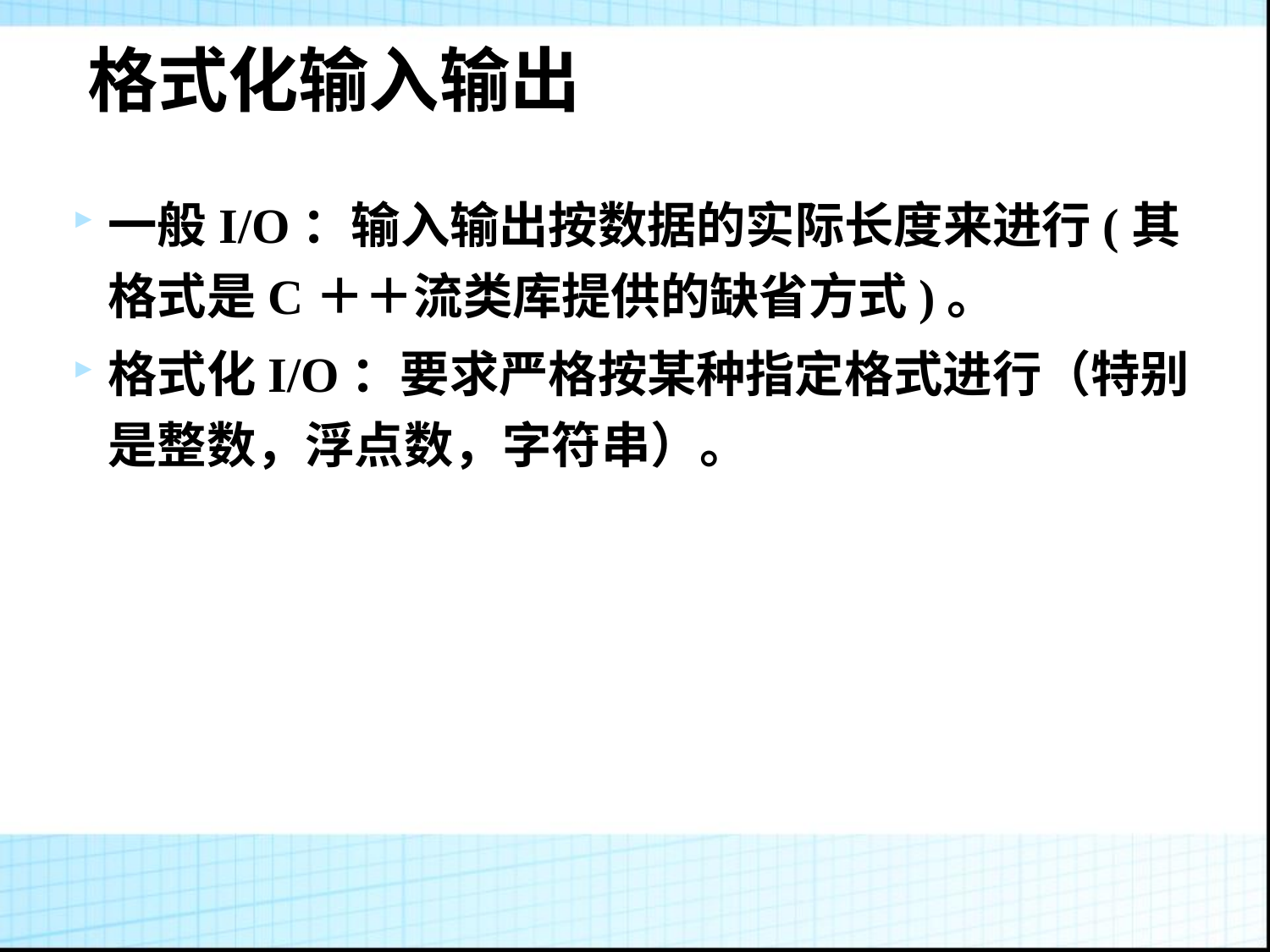

格式化输入输出
一般I/O：输入输出按数据的实际长度来进行(其格式是C＋＋流类库提供的缺省方式)。
格式化I/O：要求严格按某种指定格式进行（特别是整数，浮点数，字符串）。